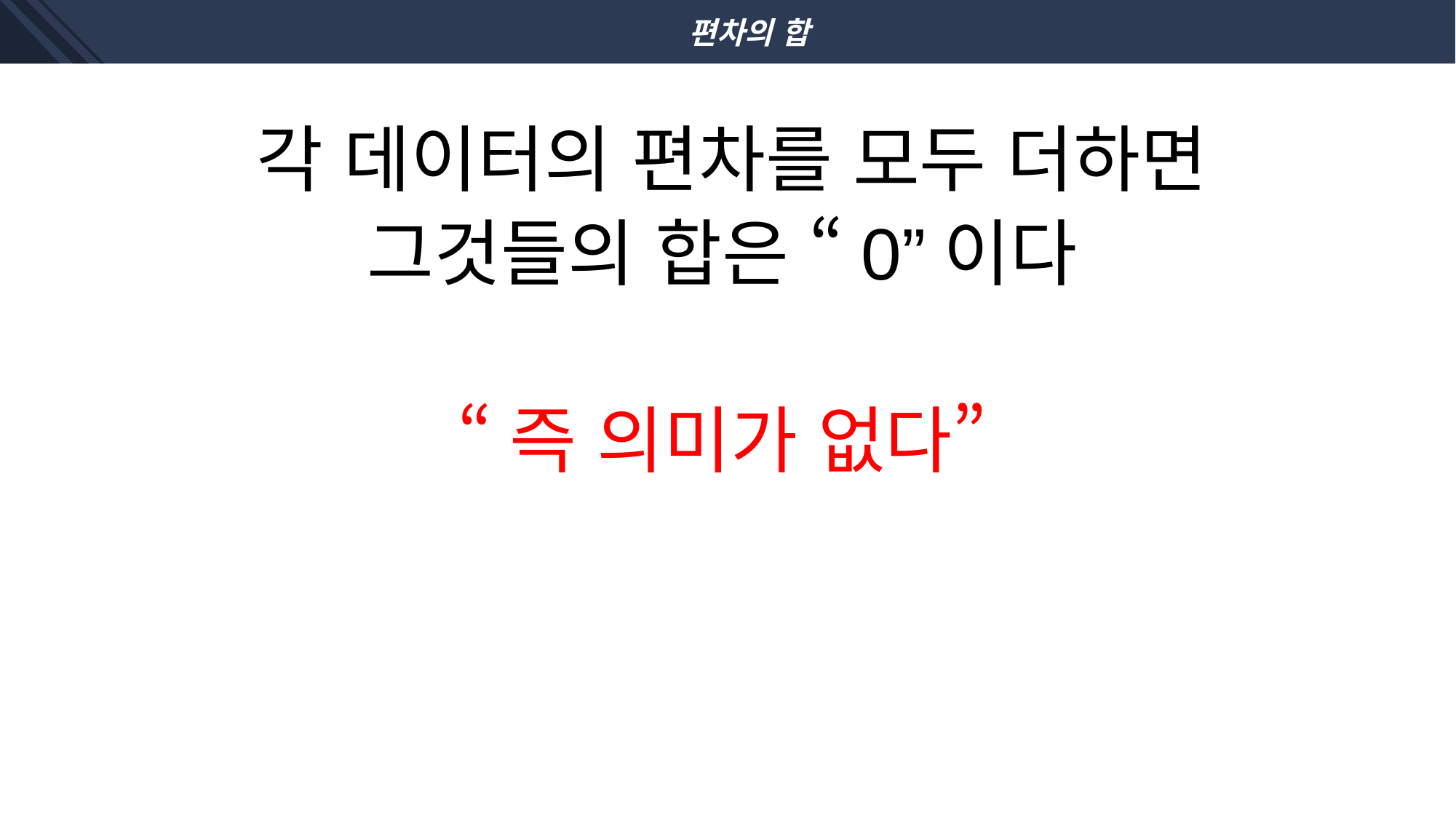

편차의 합

각 데이터의 편차를 모두 더하면
그것들의 합은 “0”이다

“즉 의미가 없다”